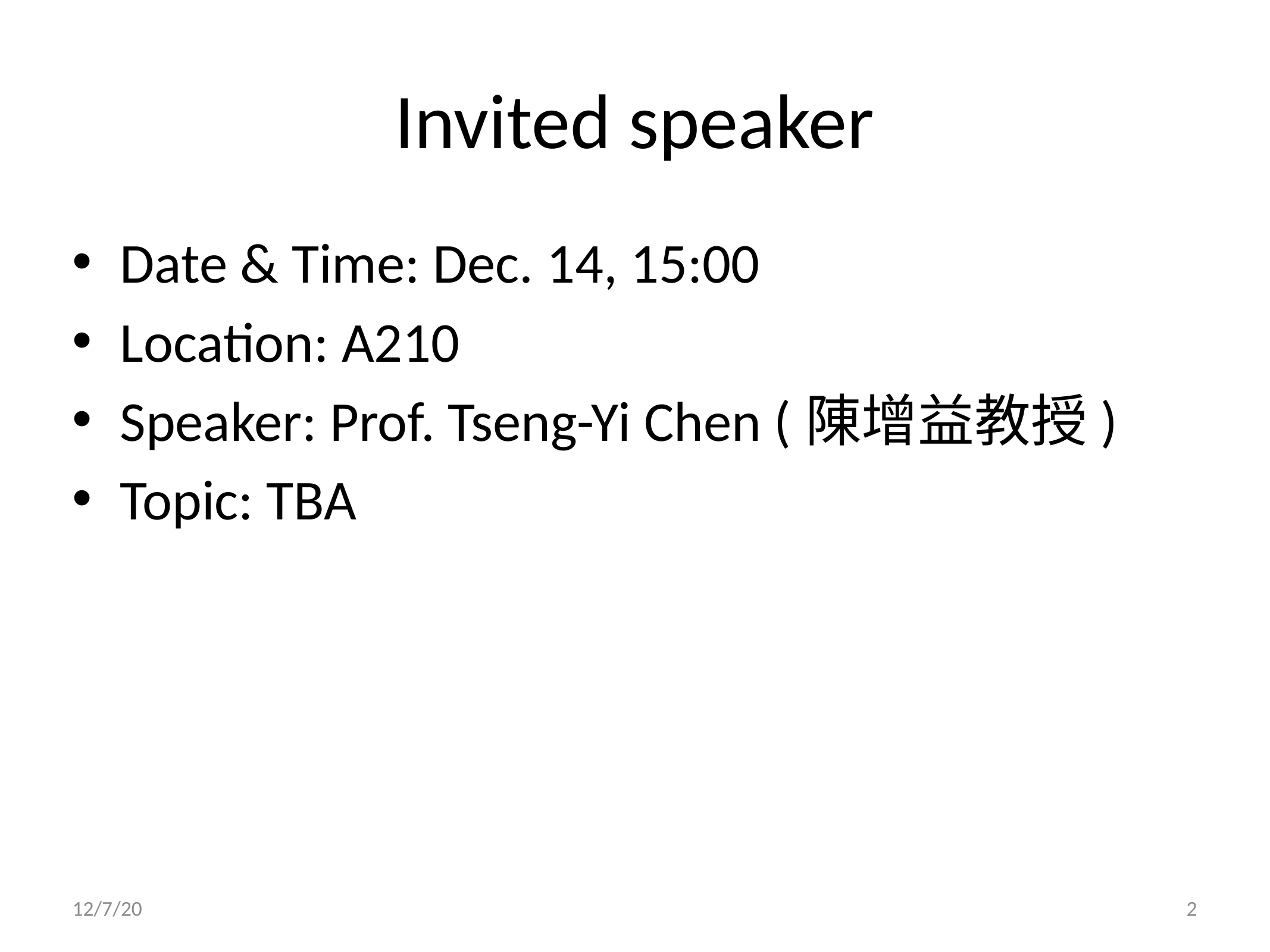

# Invited speaker
Date & Time: Dec. 14, 15:00
Location: A210
Speaker: Prof. Tseng-Yi Chen (陳增益教授)
Topic: TBA
12/7/20
2